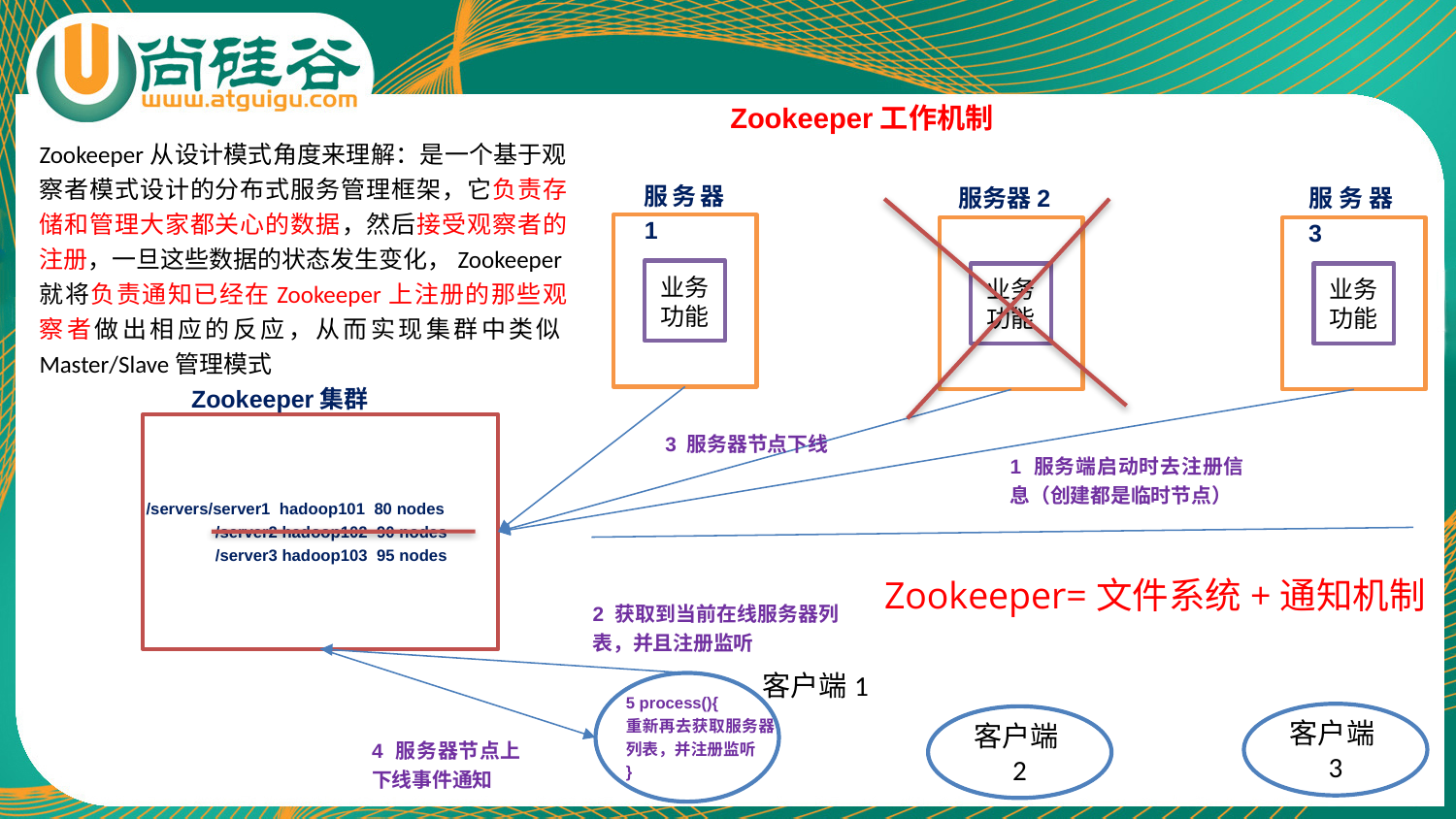

Zookeeper工作机制
Zookeeper从设计模式角度来理解：是一个基于观察者模式设计的分布式服务管理框架，它负责存储和管理大家都关心的数据，然后接受观察者的注册，一旦这些数据的状态发生变化，Zookeeper就将负责通知已经在Zookeeper上注册的那些观察者做出相应的反应，从而实现集群中类似Master/Slave管理模式
服务器1
服务器2
服务器3

业务功能
业务功能
业务功能
Zookeeper集群

3 服务器节点下线
1 服务端启动时去注册信息（创建都是临时节点）
/servers/server1  hadoop101  80 nodes
               /server2 hadoop102  90 nodes
               /server3 hadoop103  95 nodes
Zookeeper=文件系统+通知机制
2 获取到当前在线服务器列表，并且注册监听
客户端1

5 process(){
重新再去获取服务器列表，并注册监听
}
客户端3
客户端2
4 服务器节点上下线事件通知